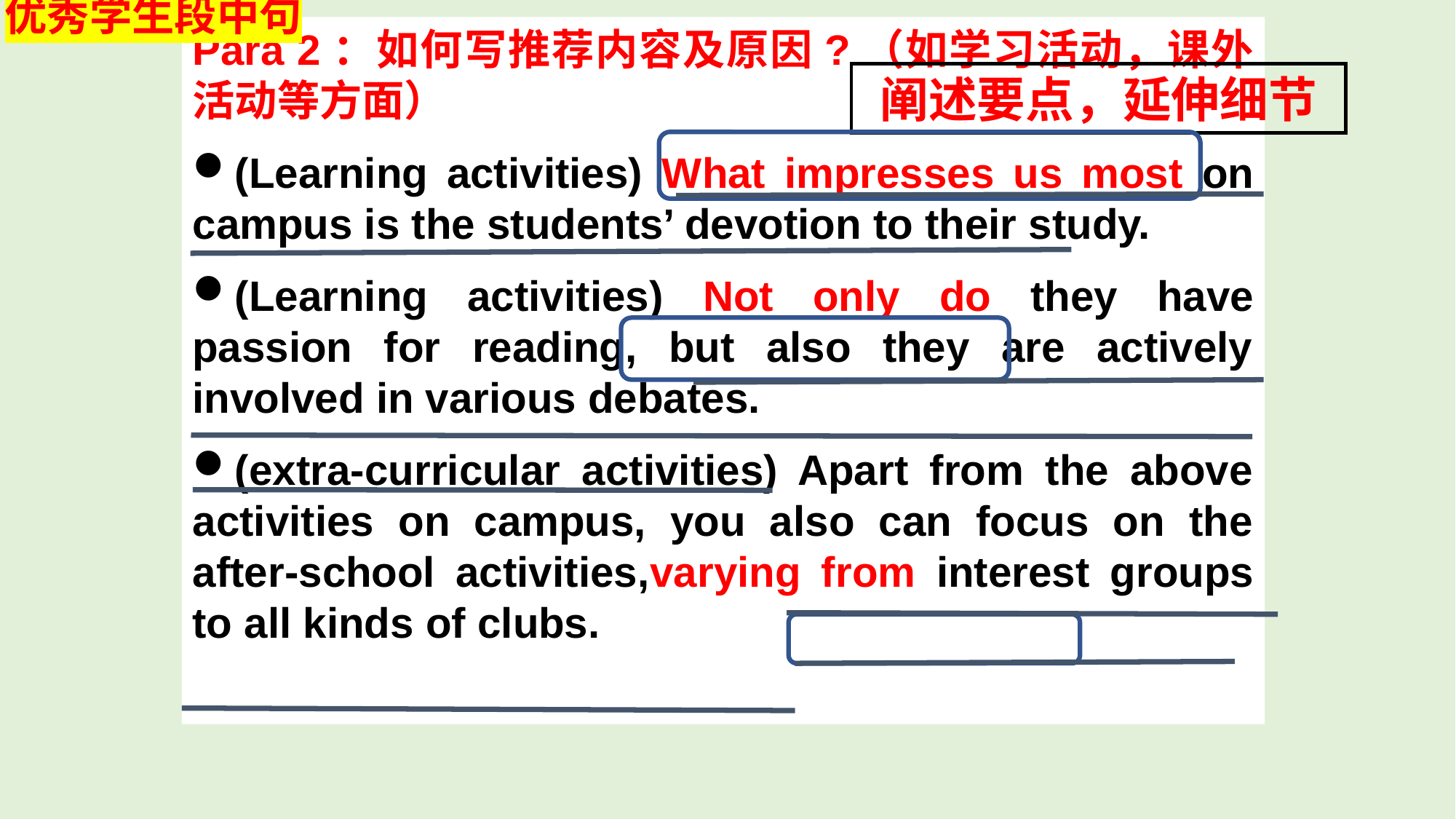

优秀学生段中句
Para 2：如何写推荐内容及原因?（如学习活动，课外活动等方面）
(Learning activities) What impresses us most on campus is the students’ devotion to their study.
(Learning activities) Not only do they have passion for reading, but also they are actively involved in various debates.
(extra-curricular activities) Apart from the above activities on campus, you also can focus on the after-school activities,varying from interest groups to all kinds of clubs.

阐述要点，延伸细节